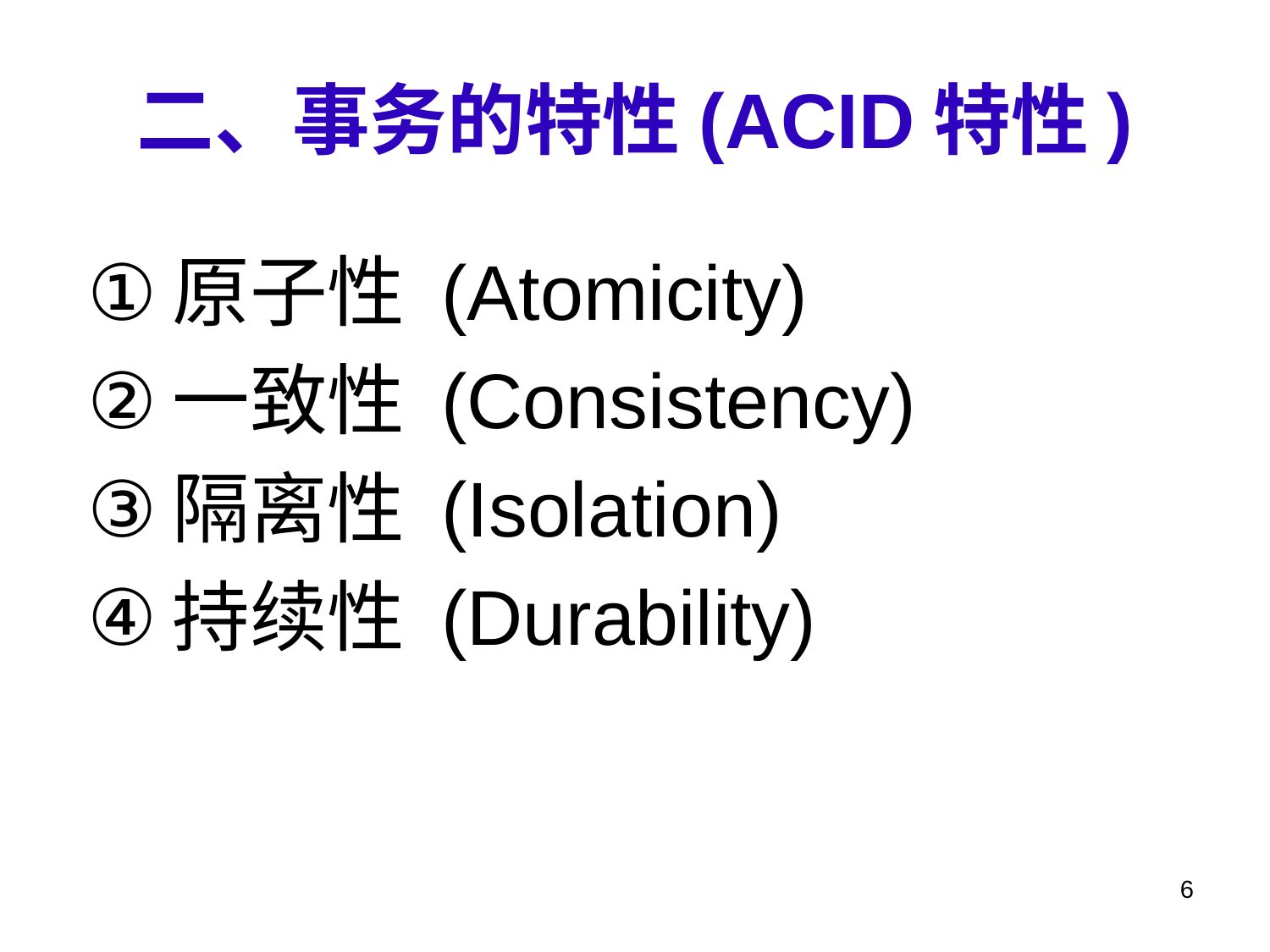

# 二、事务的特性(ACID特性)
原子性 (Atomicity)
一致性 (Consistency)
隔离性 (Isolation)
持续性 (Durability)

6